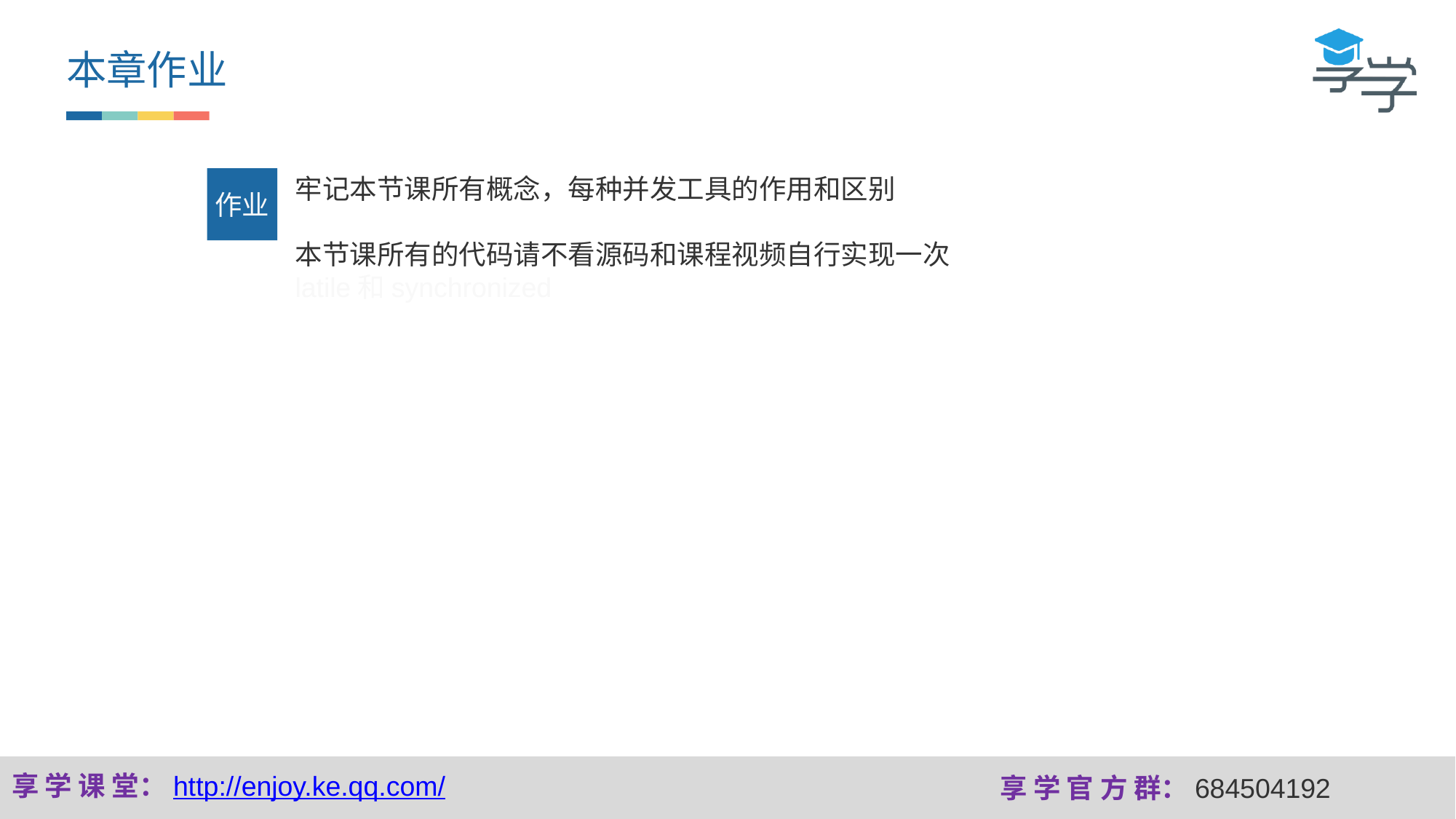

本章作业

作业

牢记本节课所有概念，每种并发工具的作用和区别

本节课所有的代码请不看源码和课程视频自行实现一次
latile和synchronized